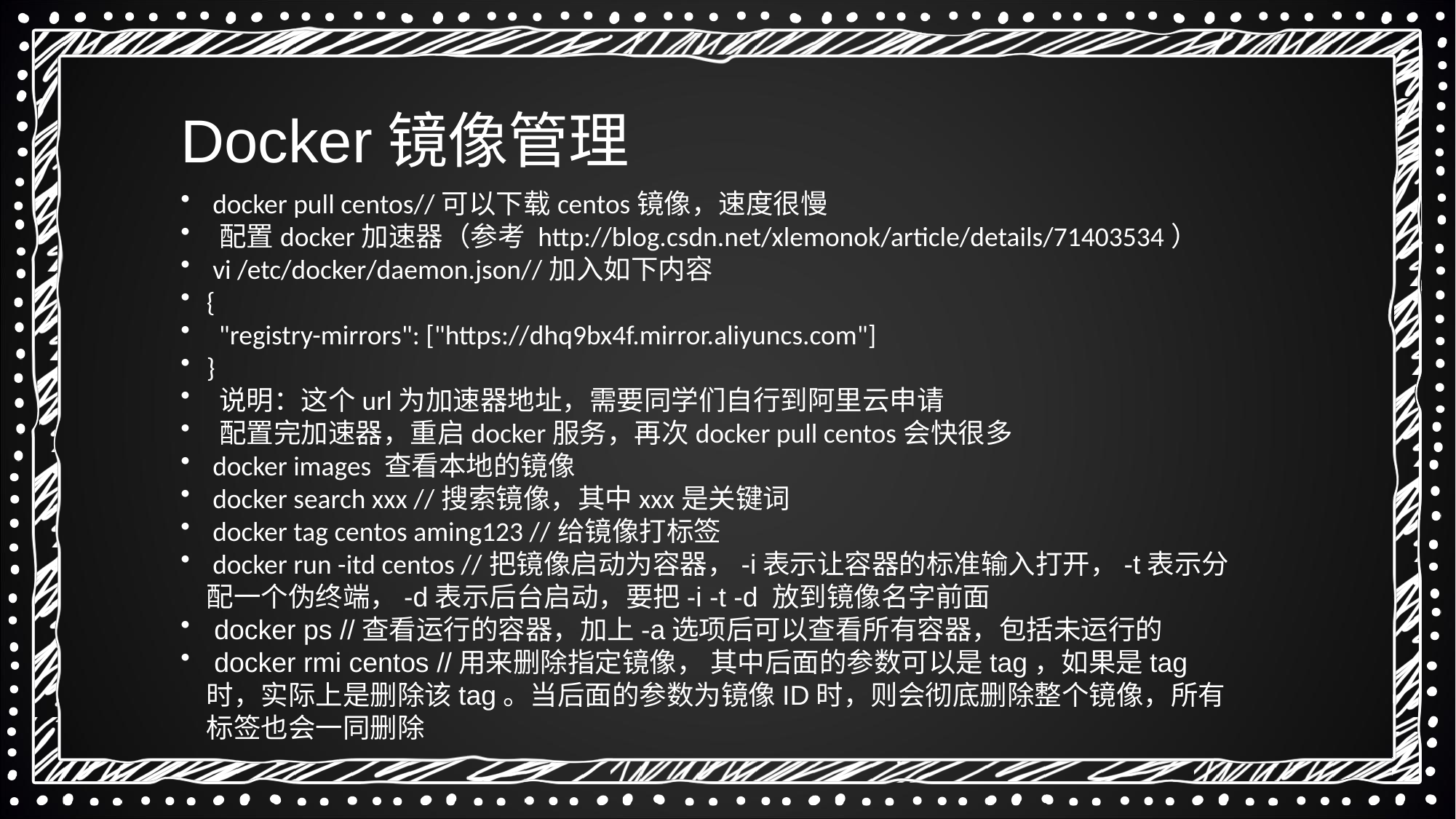

Docker镜像管理
 docker pull centos//可以下载centos镜像，速度很慢
 配置docker加速器（参考 http://blog.csdn.net/xlemonok/article/details/71403534）
 vi /etc/docker/daemon.json//加入如下内容
{
  "registry-mirrors": ["https://dhq9bx4f.mirror.aliyuncs.com"]
}
 说明：这个url为加速器地址，需要同学们自行到阿里云申请
 配置完加速器，重启docker服务，再次docker pull centos会快很多
 docker images 查看本地的镜像
 docker search xxx //搜索镜像，其中xxx是关键词
 docker tag centos aming123 //给镜像打标签
 docker run -itd centos //把镜像启动为容器，-i表示让容器的标准输入打开，-t表示分配一个伪终端，-d表示后台启动，要把-i -t -d 放到镜像名字前面
 docker ps //查看运行的容器，加上-a选项后可以查看所有容器，包括未运行的
 docker rmi centos //用来删除指定镜像， 其中后面的参数可以是tag，如果是tag时，实际上是删除该tag。当后面的参数为镜像ID时，则会彻底删除整个镜像，所有标签也会一同删除